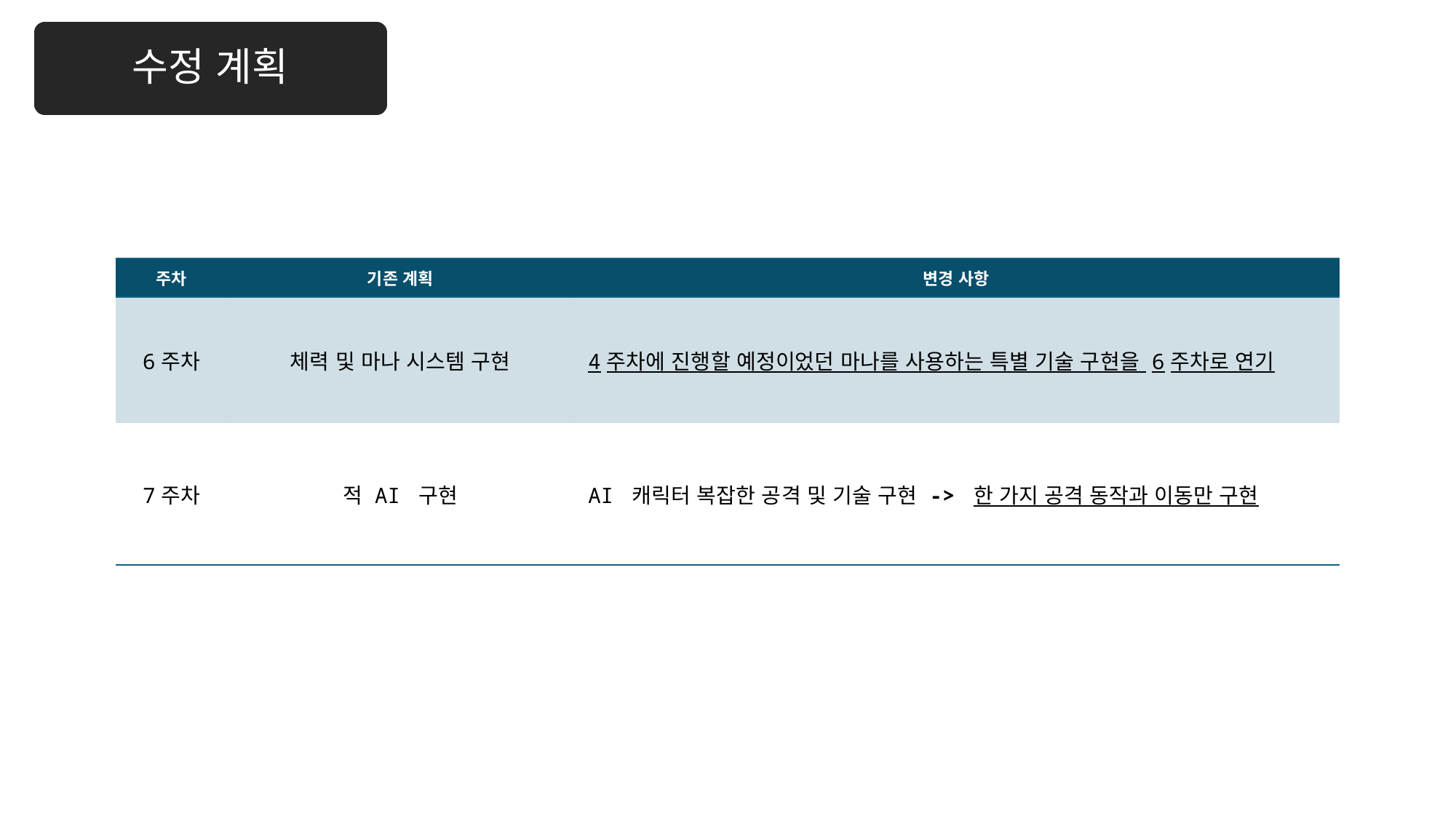

# 수정 계획

| 주차 | 기존 계획 | 변경 사항 |
| --- | --- | --- |
| 6주차 | 체력 및 마나 시스템 구현 | 4주차에 진행할 예정이었던 마나를 사용하는 특별 기술 구현을 6주차로 연기 |
| 7주차 | 적 AI 구현 | AI 캐릭터 복잡한 공격 및 기술 구현 -> 한 가지 공격 동작과 이동만 구현 |